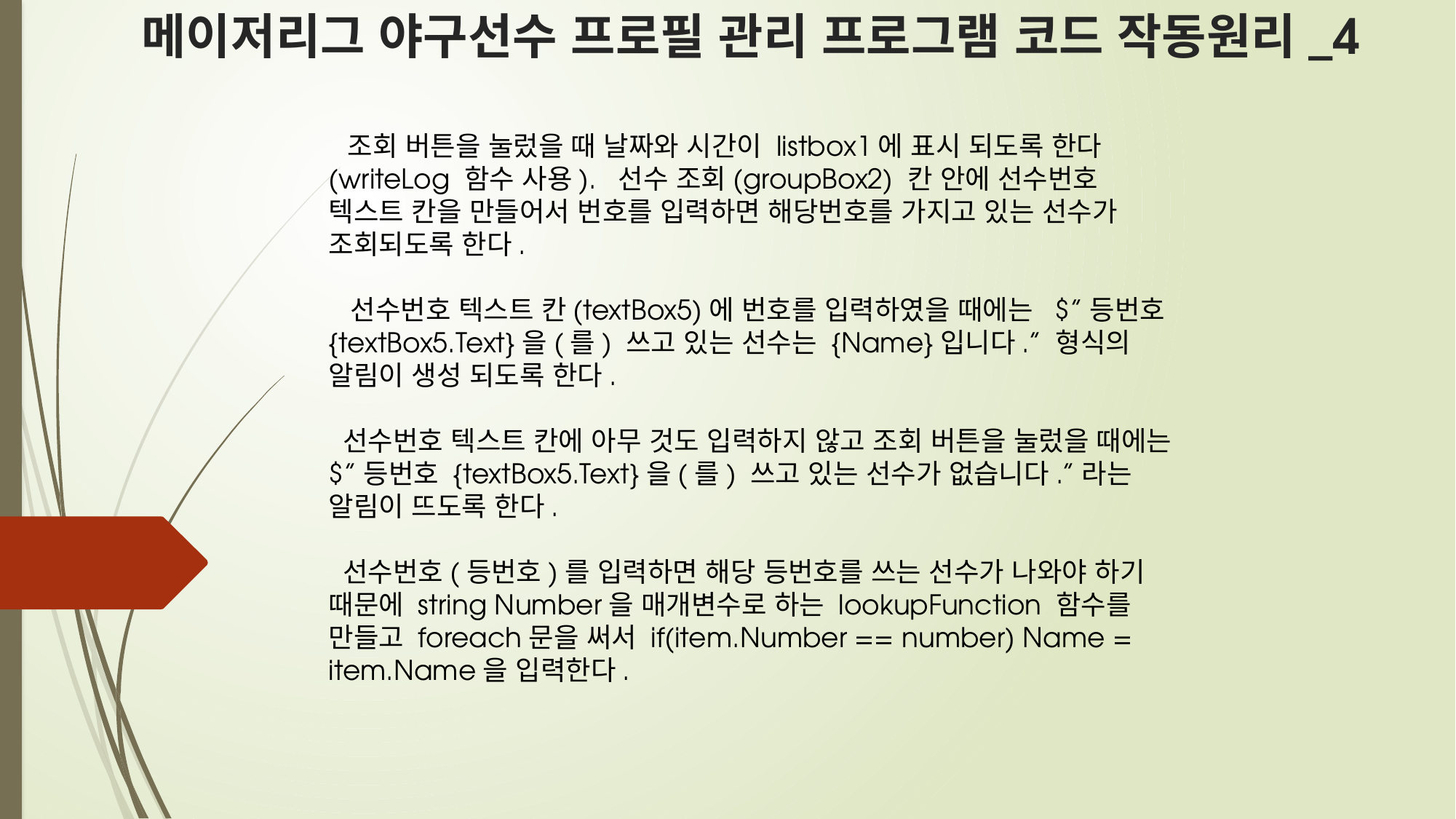

# 메이저리그 야구선수 프로필 관리 프로그램 코드 작동원리_4
  조회 버튼을 눌렀을 때 날짜와 시간이 listbox1에 표시 되도록 한다(writeLog 함수 사용).  선수 조회(groupBox2) 칸 안에 선수번호 텍스트 칸을 만들어서 번호를 입력하면 해당번호를 가지고 있는 선수가 조회되도록 한다.

  선수번호 텍스트 칸(textBox5)에 번호를 입력하였을 때에는  $”등번호 {textBox5.Text}을(를) 쓰고 있는 선수는 {Name}입니다.” 형식의 알림이 생성 되도록 한다.

 선수번호 텍스트 칸에 아무 것도 입력하지 않고 조회 버튼을 눌렀을 때에는 $”등번호 {textBox5.Text}을(를) 쓰고 있는 선수가 없습니다.”라는 알림이 뜨도록 한다.

 선수번호(등번호)를 입력하면 해당 등번호를 쓰는 선수가 나와야 하기 때문에 string Number을 매개변수로 하는 lookupFunction 함수를 만들고 foreach문을 써서 if(item.Number == number) Name = item.Name을 입력한다.